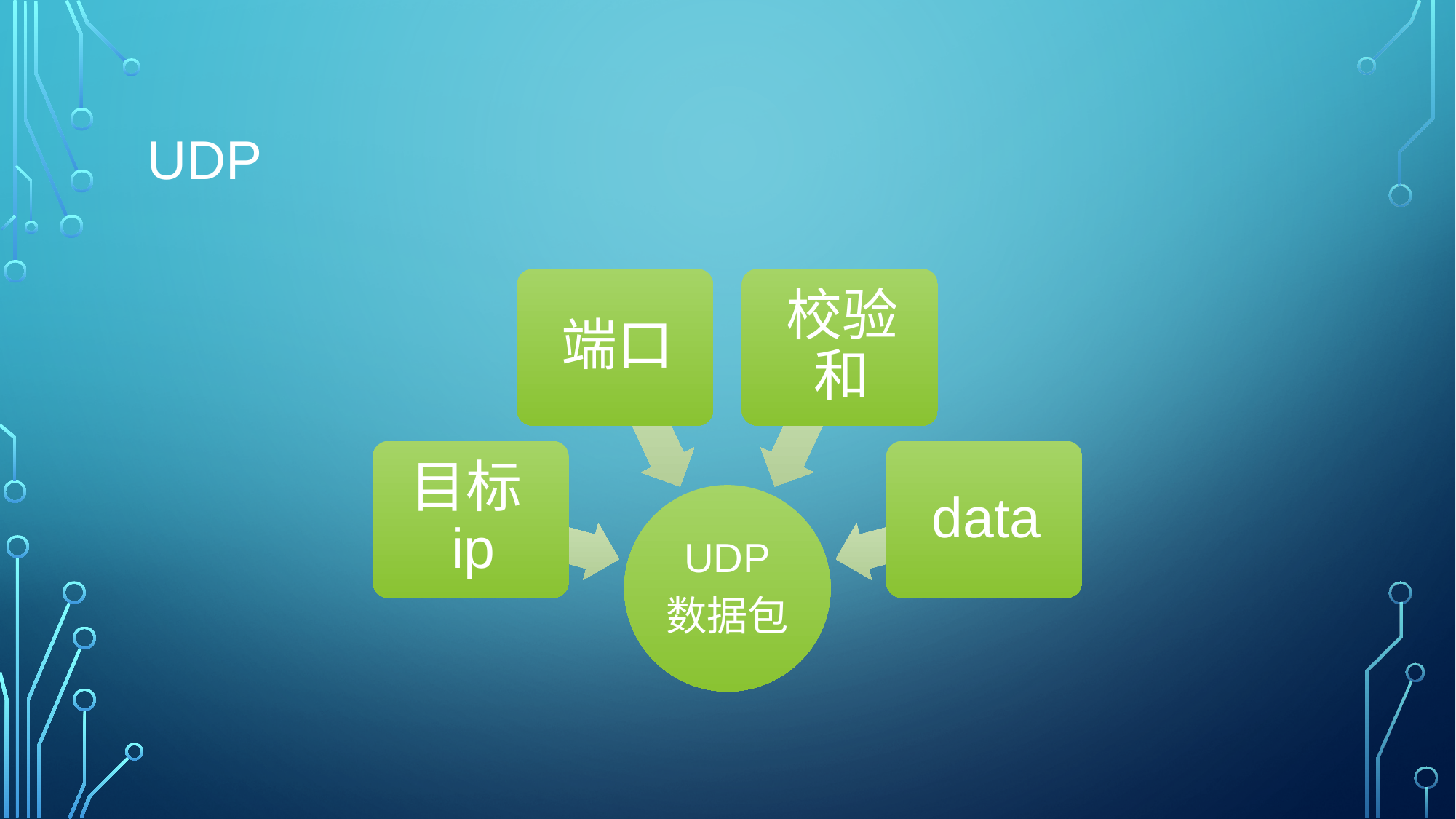

# UDP
UDP
数据包
目标ip
端口
校验和
data